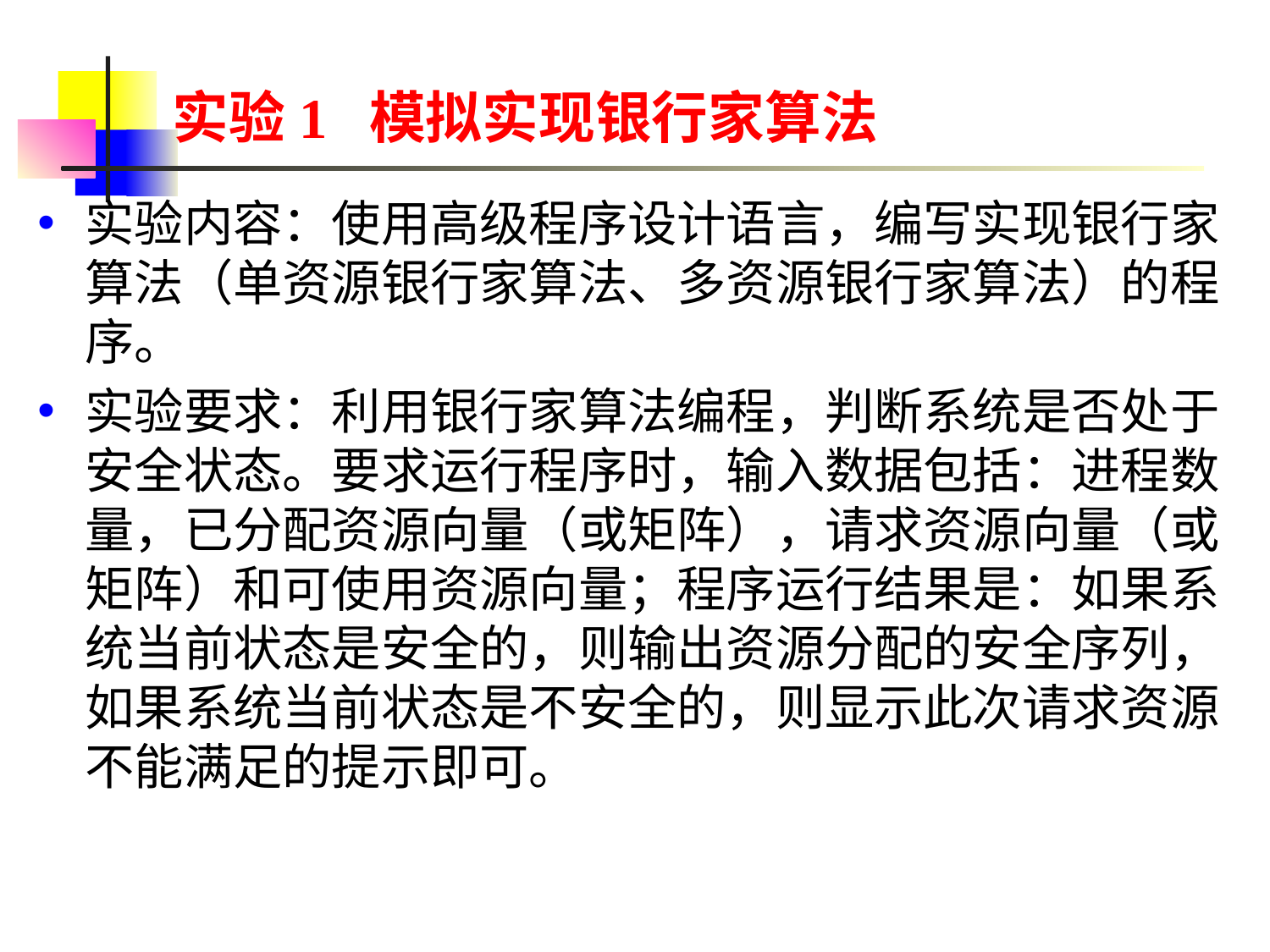

# 实验1  模拟实现银行家算法
实验内容：使用高级程序设计语言，编写实现银行家算法（单资源银行家算法、多资源银行家算法）的程序。
实验要求：利用银行家算法编程，判断系统是否处于安全状态。要求运行程序时，输入数据包括：进程数量，已分配资源向量（或矩阵），请求资源向量（或矩阵）和可使用资源向量；程序运行结果是：如果系统当前状态是安全的，则输出资源分配的安全序列，如果系统当前状态是不安全的，则显示此次请求资源不能满足的提示即可。